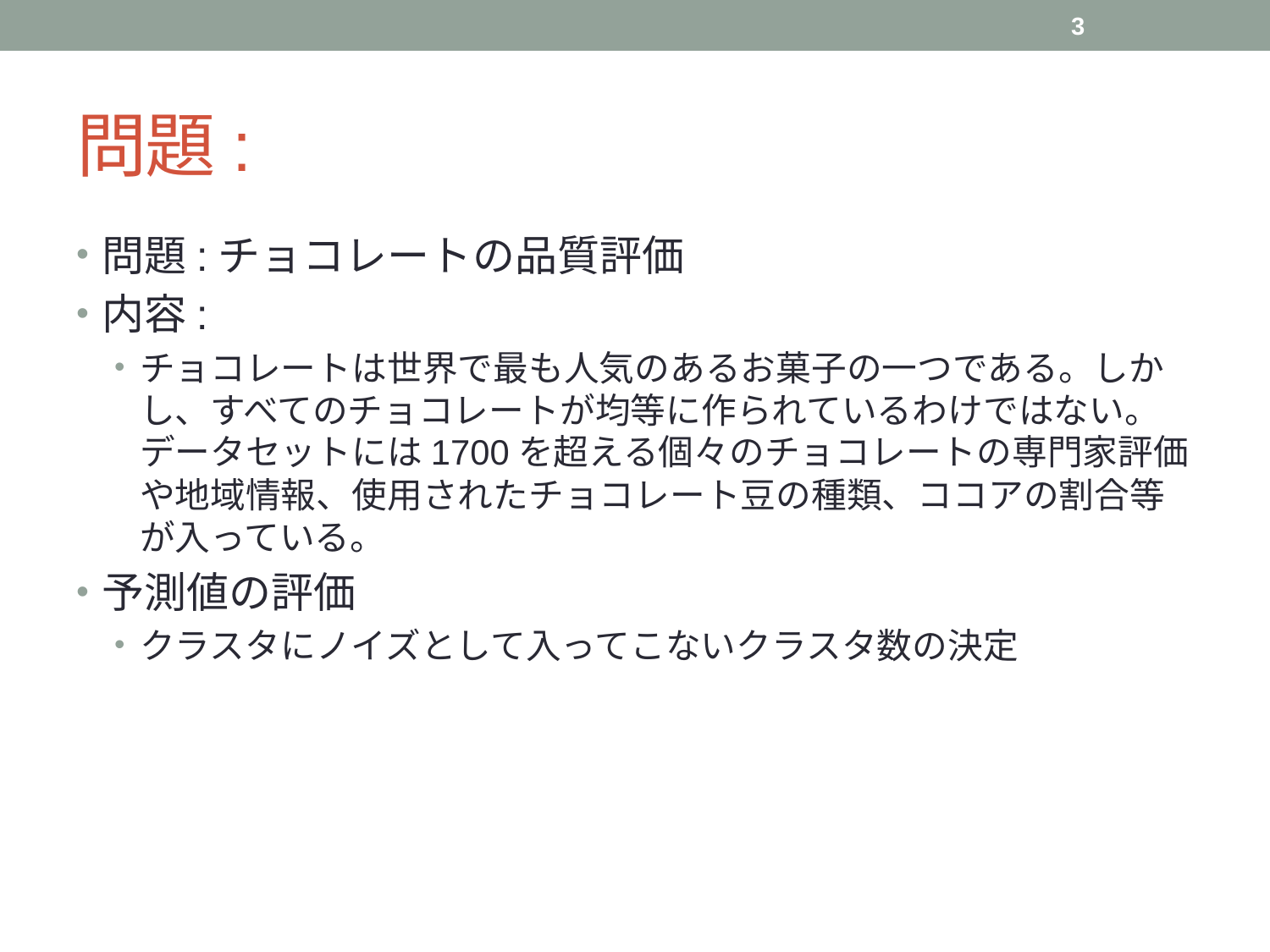

3
# 問題:
問題:チョコレートの品質評価
内容:
チョコレートは世界で最も人気のあるお菓子の一つである。しかし、すべてのチョコレートが均等に作られているわけではない。データセットには1700を超える個々のチョコレートの専門家評価や地域情報、使用されたチョコレート豆の種類、ココアの割合等が入っている。
予測値の評価
クラスタにノイズとして入ってこないクラスタ数の決定